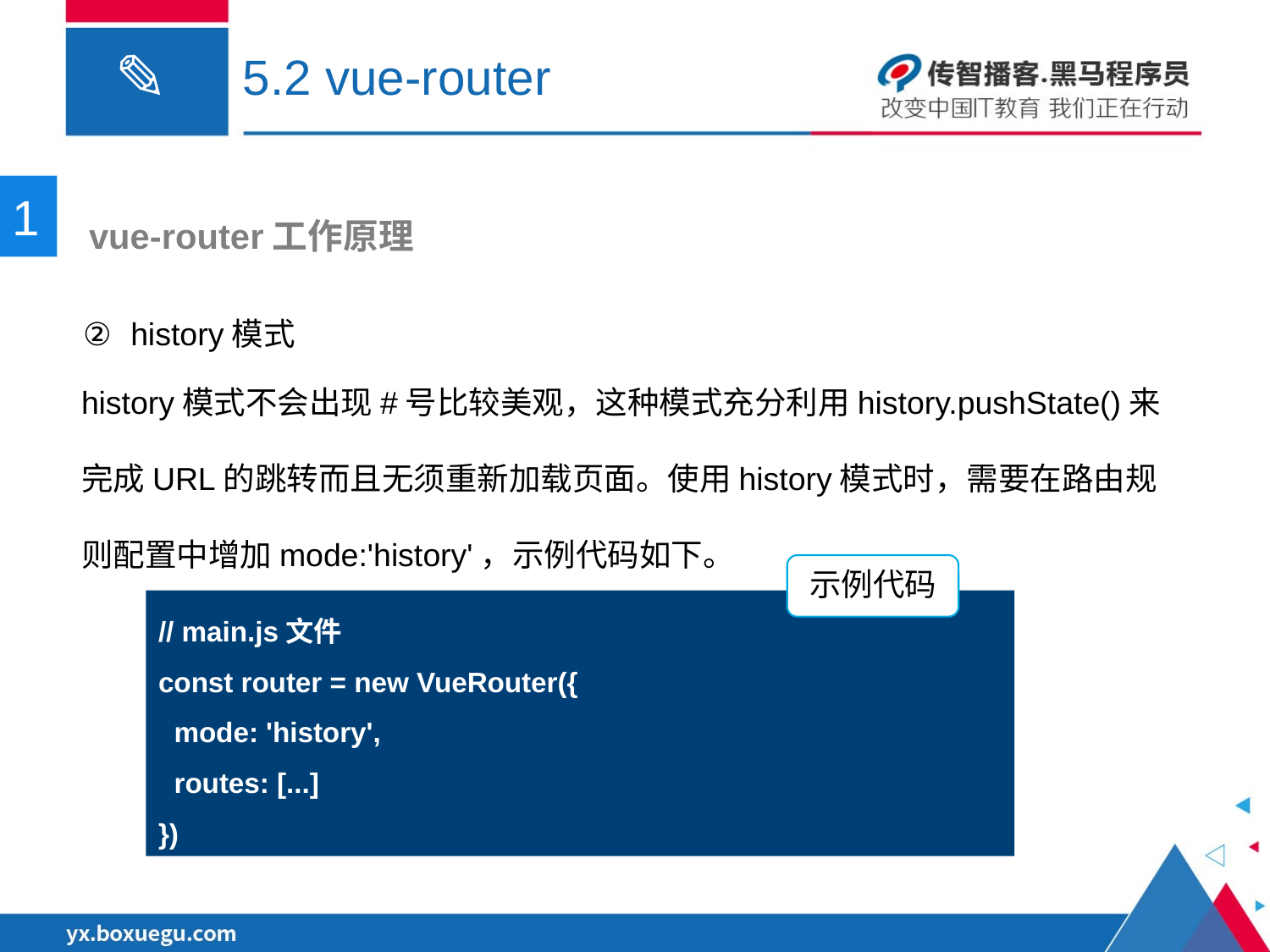

# 5.2 vue-router

1
  vue-router工作原理
history模式
history模式不会出现#号比较美观，这种模式充分利用history.pushState()来完成URL的跳转而且无须重新加载页面。使用history模式时，需要在路由规则配置中增加mode:'history'，示例代码如下。
示例代码
// main.js文件
const router = new VueRouter({
  mode: 'history',
  routes: [...]
})